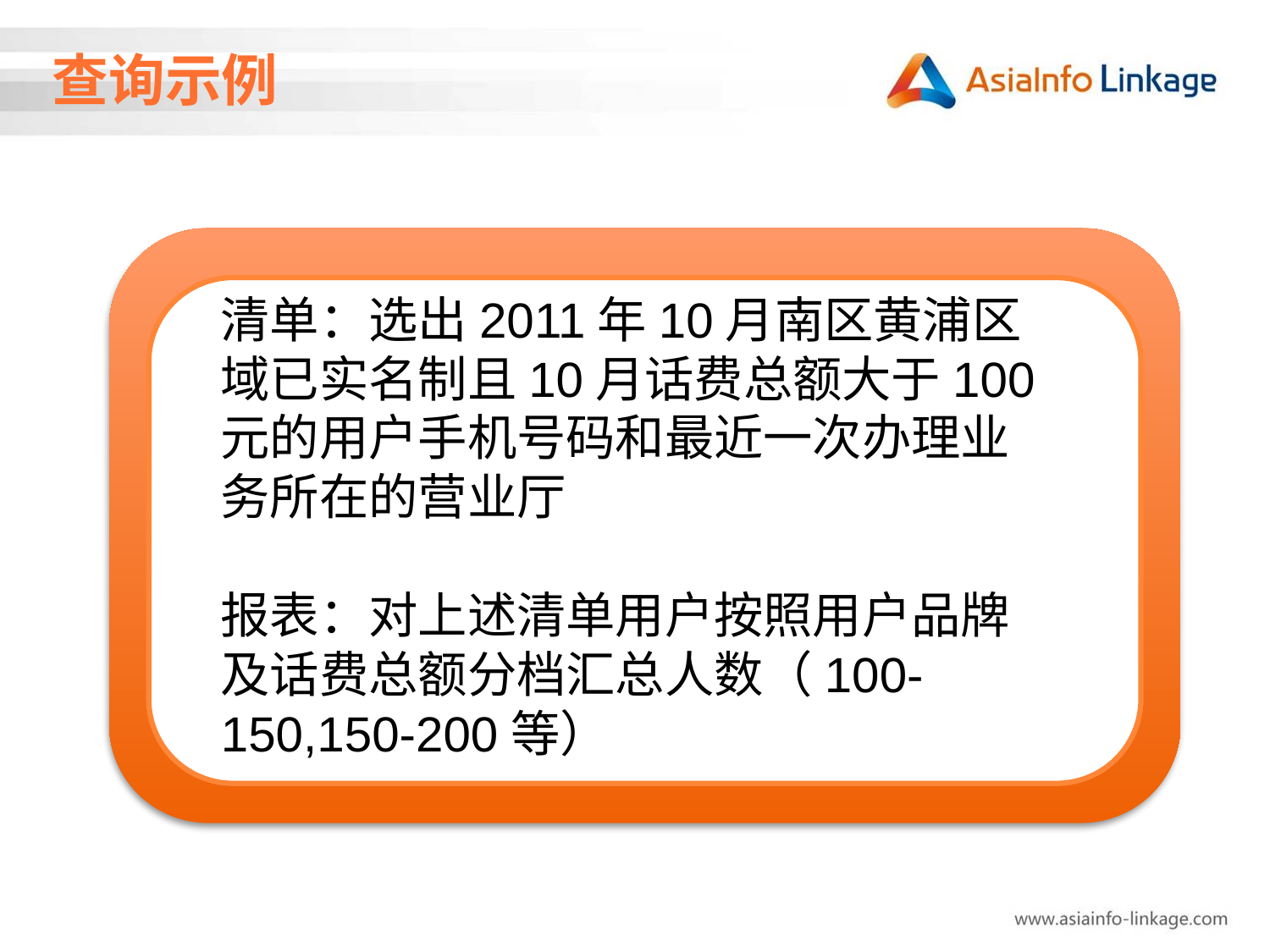

# 查询示例

清单：选出2011年10月南区黄浦区域已实名制且10月话费总额大于100元的用户手机号码和最近一次办理业务所在的营业厅

报表：对上述清单用户按照用户品牌及话费总额分档汇总人数（100-150,150-200等）